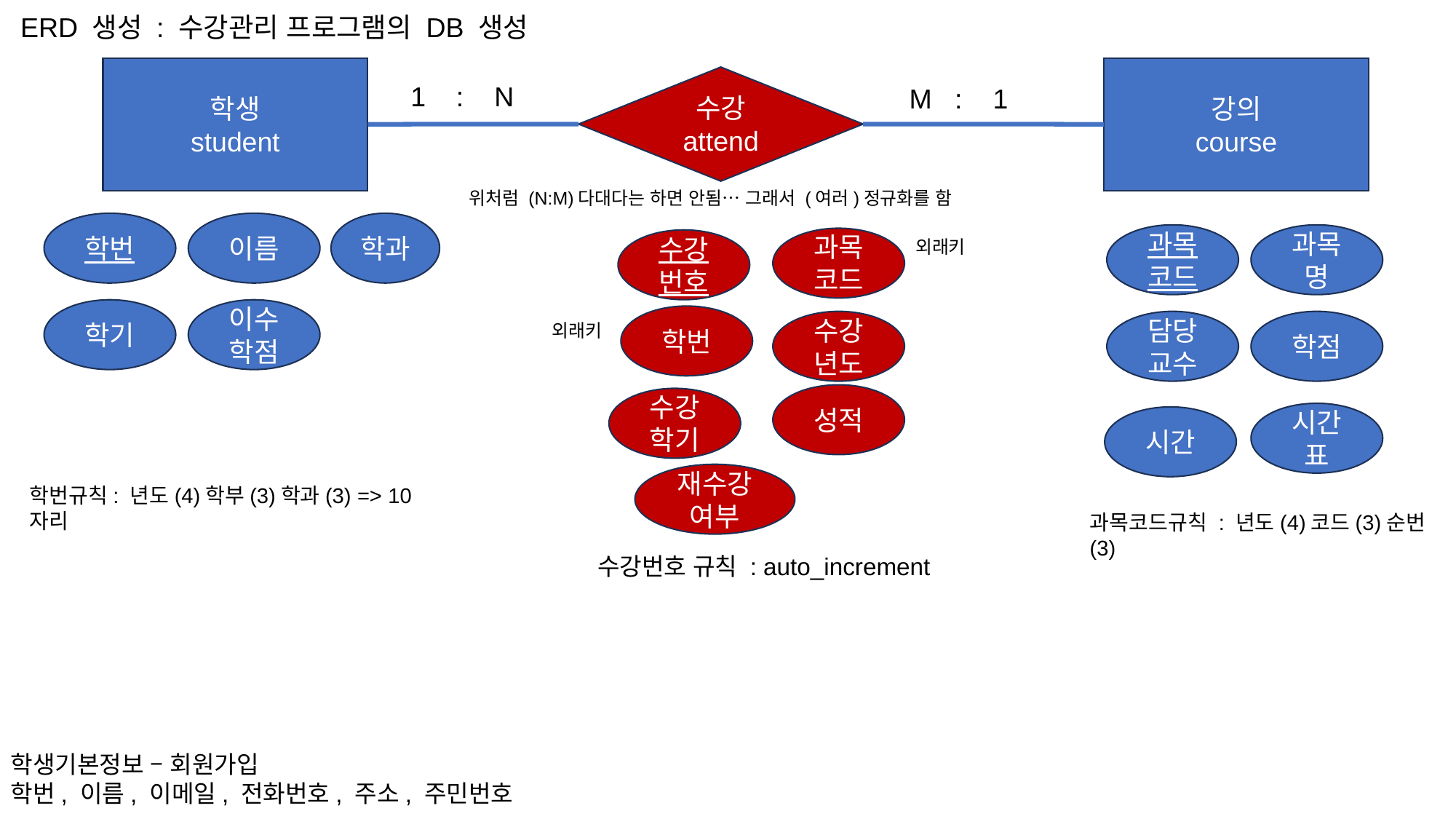

ERD 생성 : 수강관리 프로그램의 DB 생성
학생
student
강의
course
수강
attend
 1    :    N
 M   :    1
위처럼 (N:M)다대다는 하면 안됨… 그래서 (여러)정규화를 함
학과
이름
학번
과목명
과목코드
과목코드
수강번호
외래키
이수학점
학기
학번
학점
수강년도
담당교수
외래키
성적
수강학기
시간표
시간
재수강여부
학번규칙: 년도(4)학부(3)학과(3) => 10자리
과목코드규칙 : 년도(4)코드(3)순번(3)
수강번호 규칙 : auto_increment
학생기본정보 – 회원가입
학번, 이름, 이메일, 전화번호, 주소, 주민번호